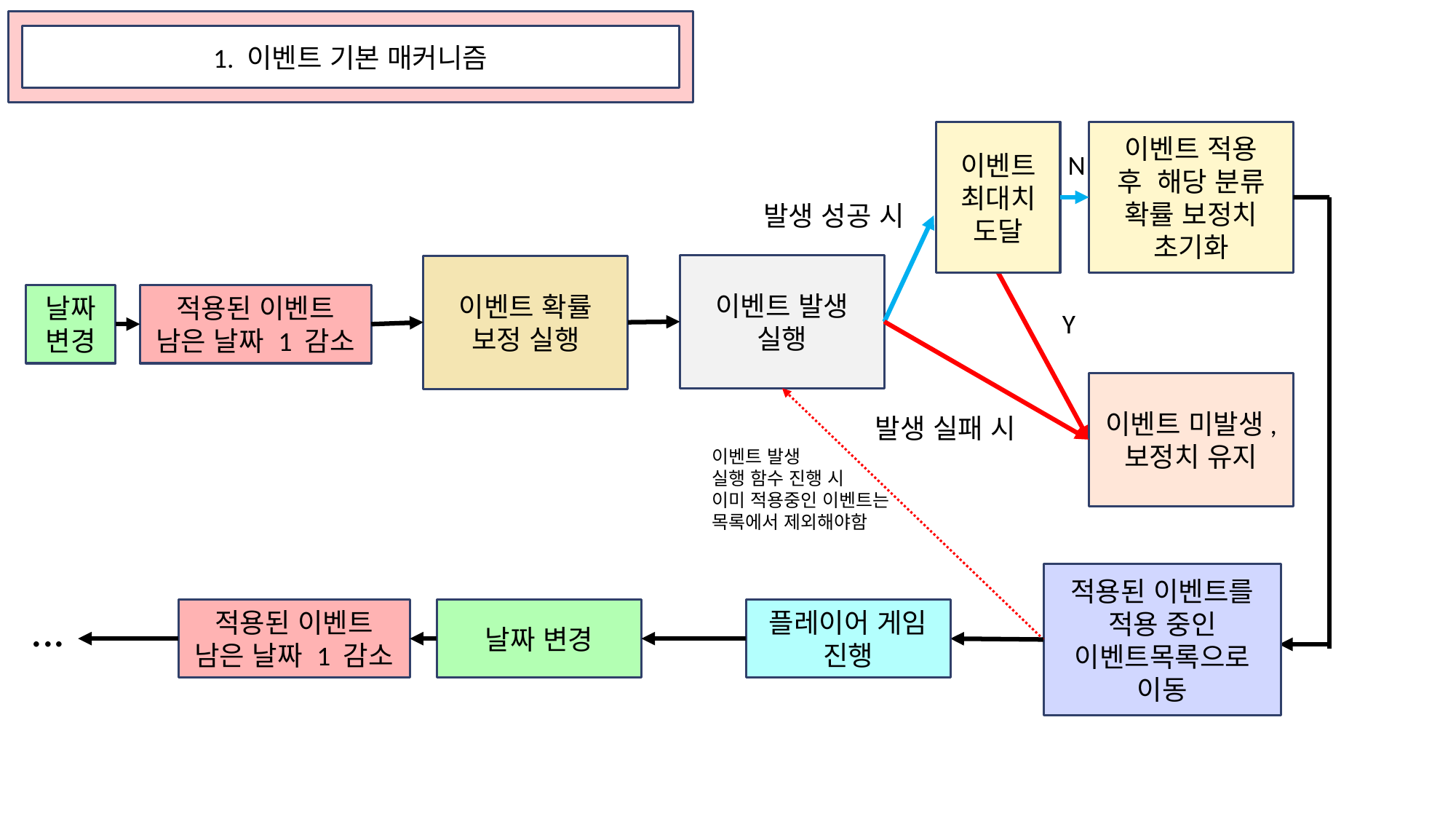

1. 이벤트 기본 매커니즘
이벤트
최대치 도달
이벤트 적용
후  해당 분류 확률 보정치
초기화
N
발생 성공 시
이벤트 발생
실행
이벤트 확률
보정 실행
날짜 변경
적용된 이벤트
남은 날짜 1 감소
Y
이벤트 미발생,
보정치 유지
발생 실패 시
이벤트 발생
실행 함수 진행 시
이미 적용중인 이벤트는
목록에서 제외해야함
적용된 이벤트를
적용 중인 이벤트목록으로 이동
...
날짜 변경
플레이어 게임
진행
적용된 이벤트
남은 날짜 1 감소